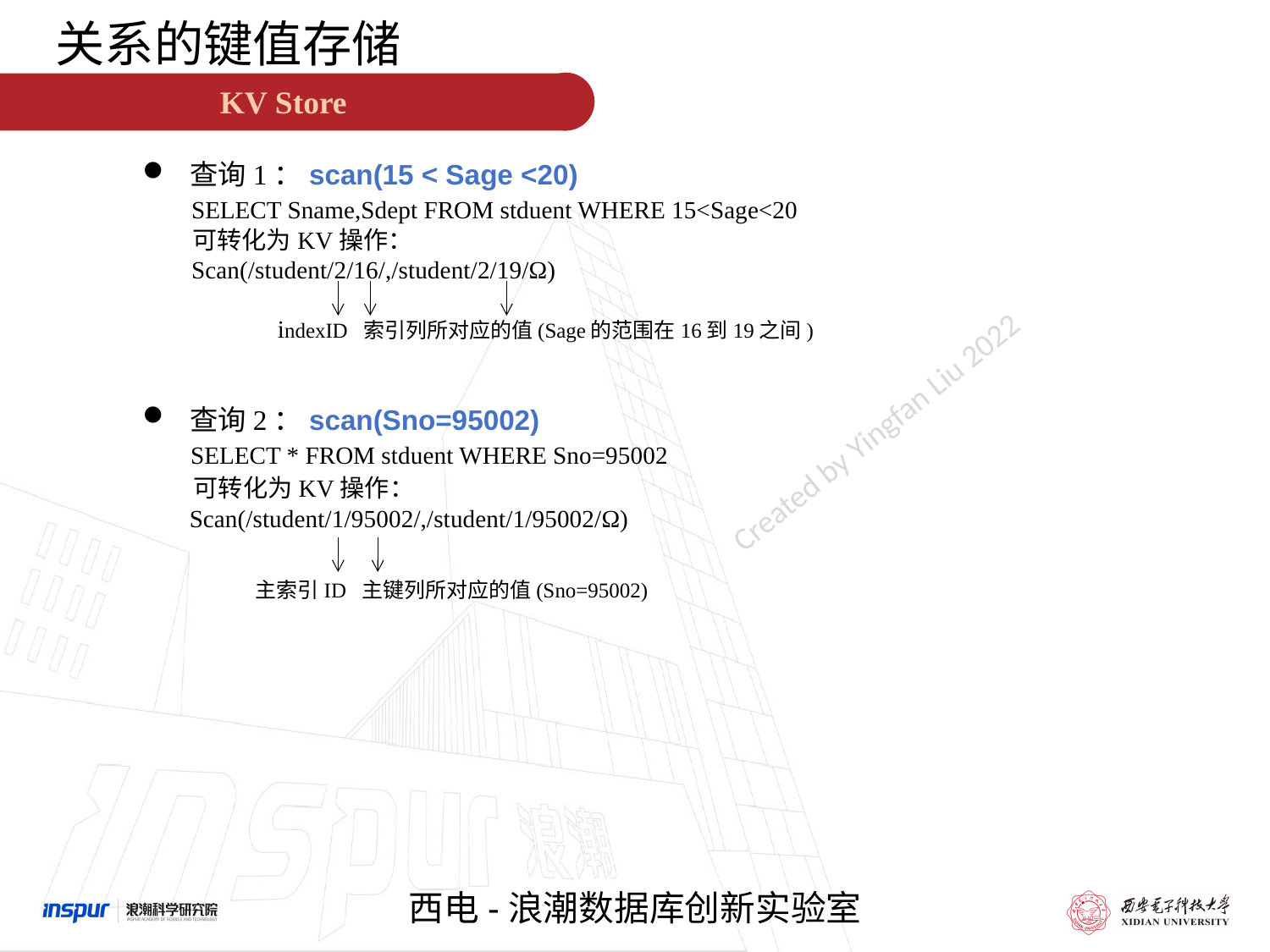

关系的键值存储

KV Store
查询1：scan(15 < Sage <20)
       SELECT Sname,Sdept FROM stduent WHERE 15<Sage<20
        可转化为KV操作：
        Scan(/student/2/16/,/student/2/19/Ω)

                      indexID  索引列所对应的值(Sage的范围在16到19之间)

查询2：scan(Sno=95002)
                SELECT * FROM stduent WHERE Sno=95002
       可转化为KV操作：
                  Scan(/student/1/95002/,/student/1/95002/Ω)

                               主索引ID  主键列所对应的值(Sno=95002)